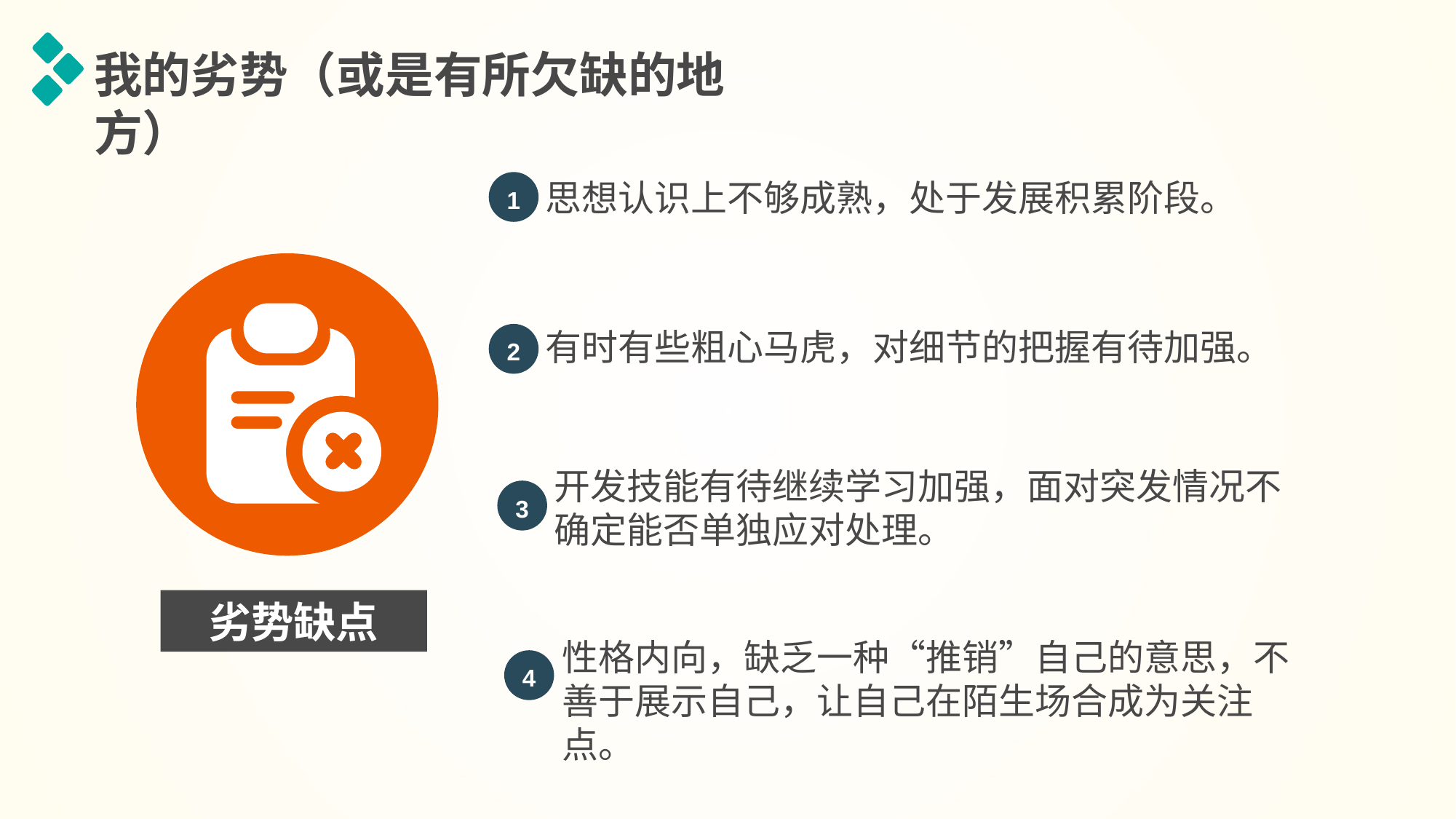

我的劣势（或是有所欠缺的地方）

思想认识上不够成熟，处于发展积累阶段。
1

有时有些粗心马虎，对细节的把握有待加强。
2
开发技能有待继续学习加强，面对突发情况不确定能否单独应对处理。
3
劣势缺点
性格内向，缺乏一种“推销”自己的意思，不善于展示自己，让自己在陌生场合成为关注点。
4